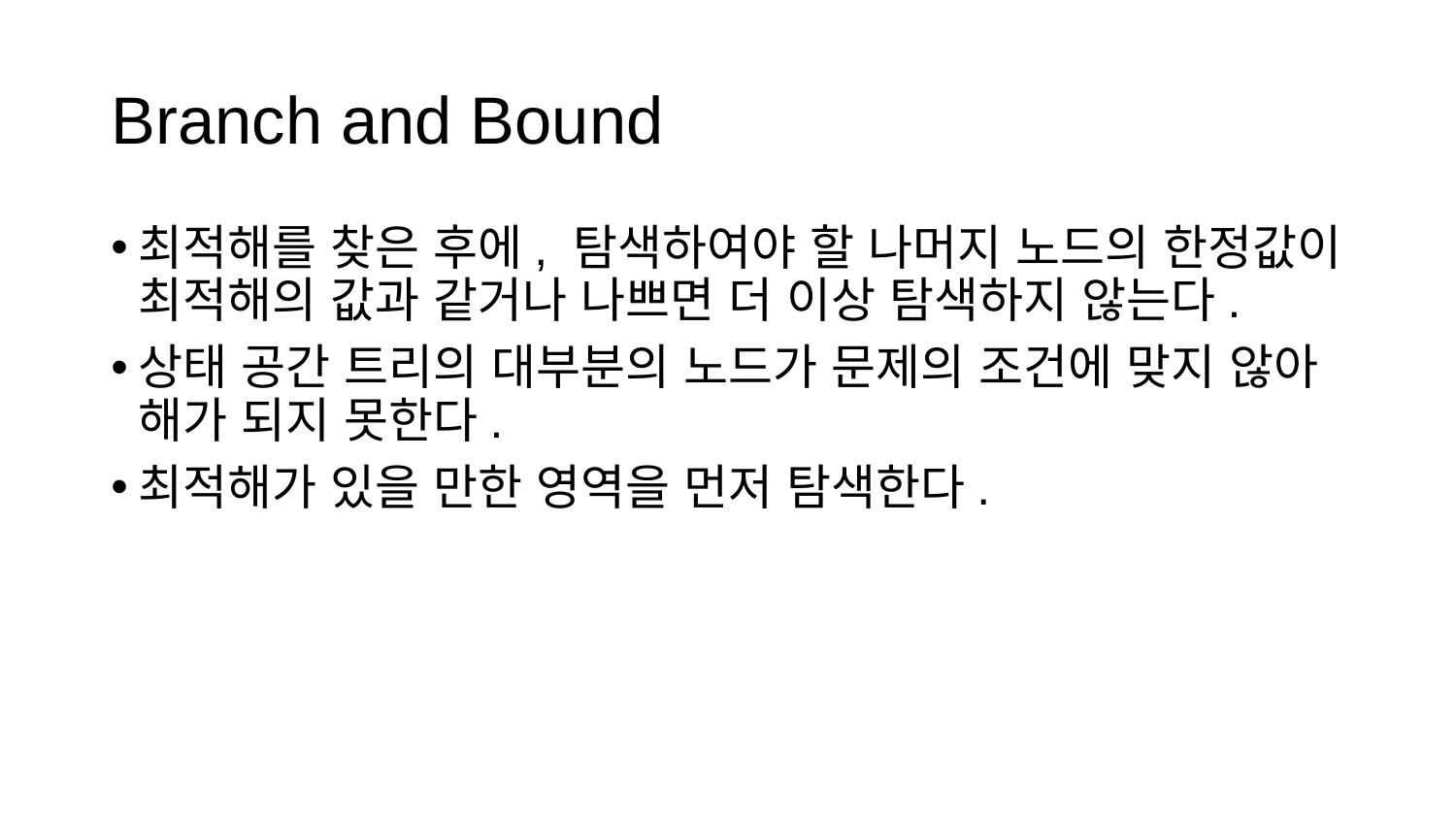

# Branch and Bound
최적해를 찾은 후에, 탐색하여야 할 나머지 노드의 한정값이 최적해의 값과 같거나 나쁘면 더 이상 탐색하지 않는다.
상태 공간 트리의 대부분의 노드가 문제의 조건에 맞지 않아 해가 되지 못한다.
최적해가 있을 만한 영역을 먼저 탐색한다.